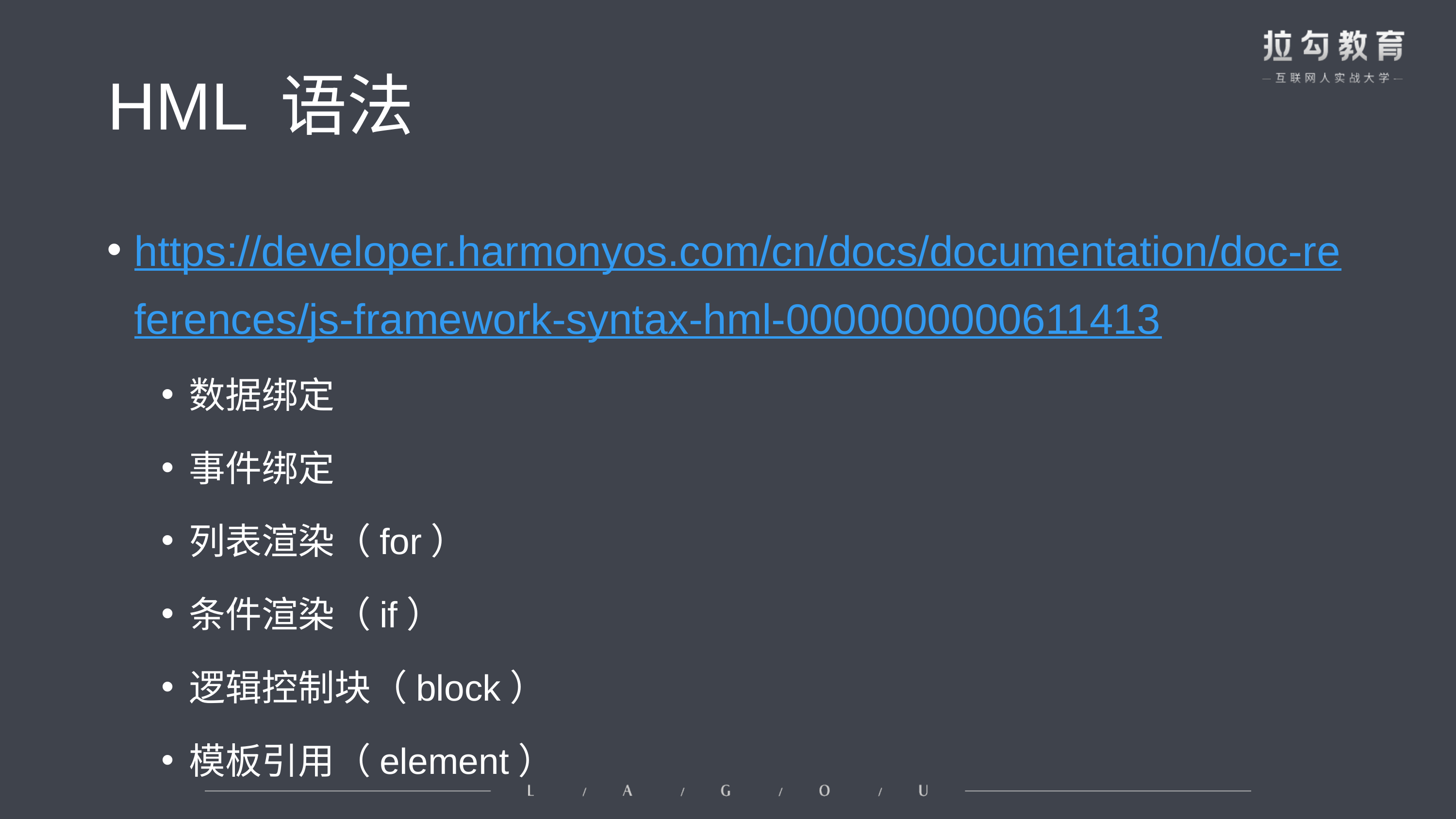

# HML 语法
https://developer.harmonyos.com/cn/docs/documentation/doc-references/js-framework-syntax-hml-0000000000611413
数据绑定
事件绑定
列表渲染（for）
条件渲染（if）
逻辑控制块（block）
模板引用（element）